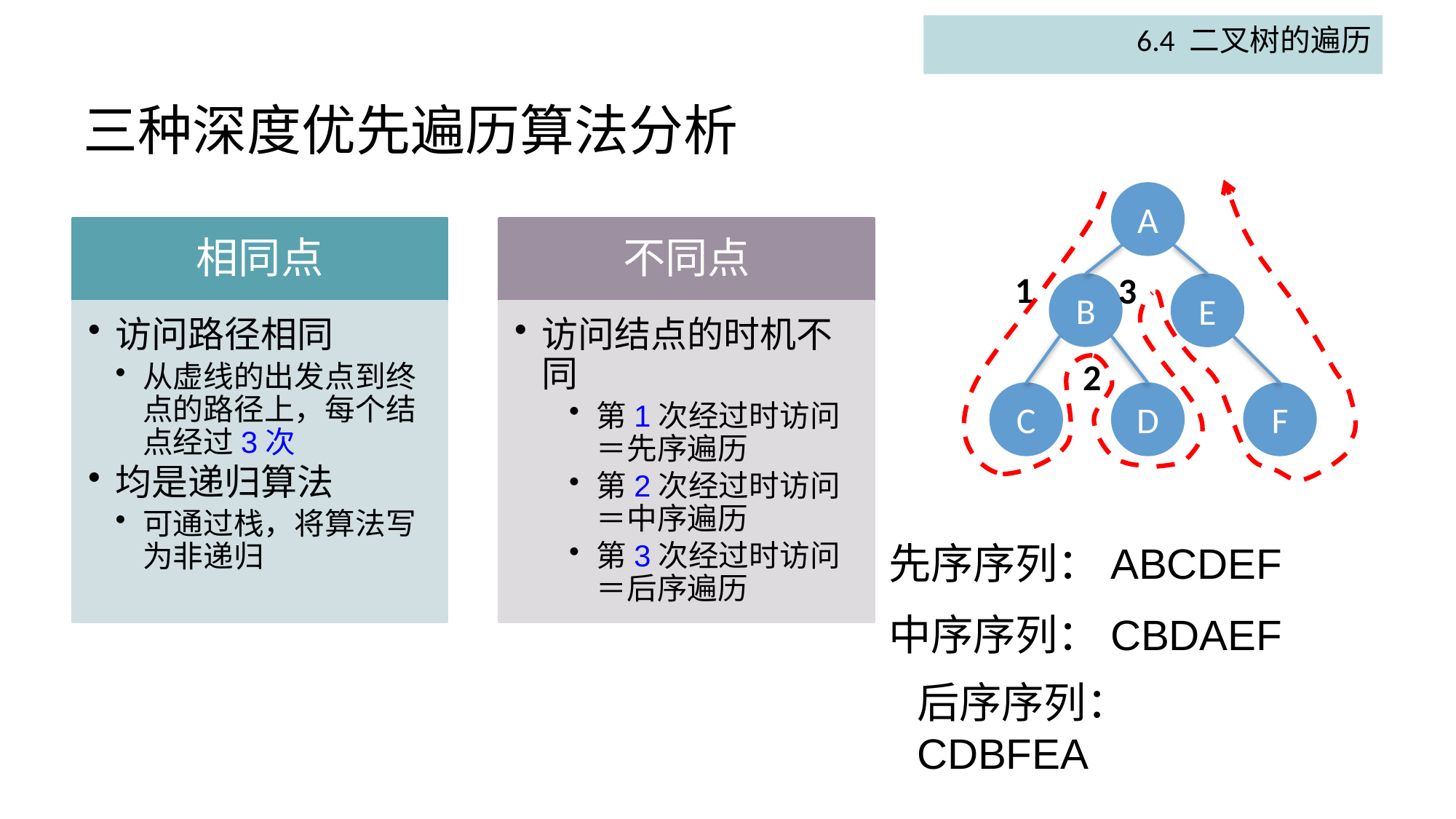

6.4 二叉树的遍历
# 三种深度优先遍历算法分析

A
B
E
C
D
F

相同点
不同点
1
3

访问路径相同
从虚线的出发点到终点的路径上，每个结点经过3次
均是递归算法
可通过栈，将算法写为非递归
访问结点的时机不同
第1次经过时访问＝先序遍历
第2次经过时访问＝中序遍历
第3次经过时访问＝后序遍历

2

先序序列：ABCDEF
中序序列：CBDAEF
后序序列：CDBFEA